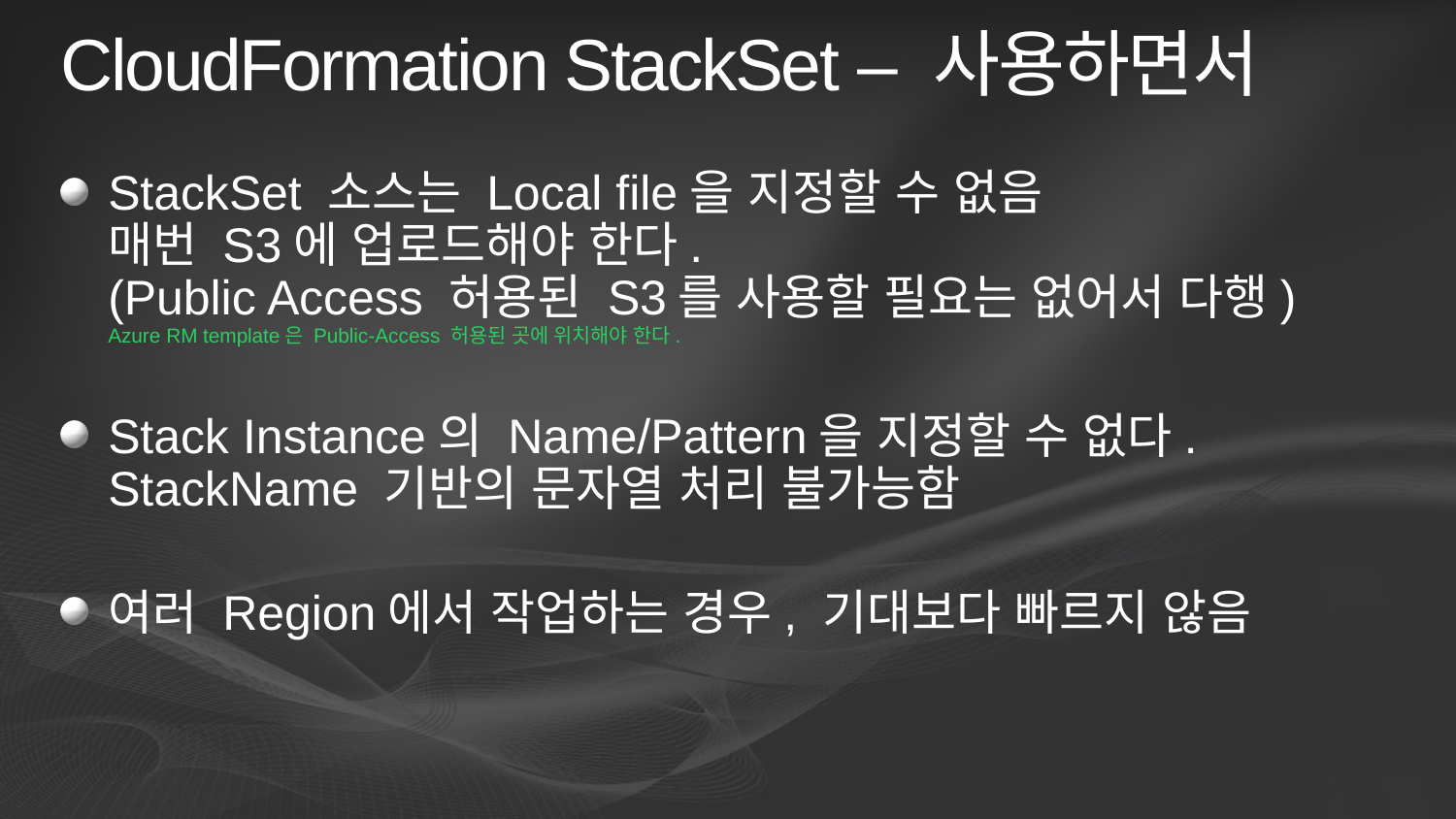

# CloudFormation StackSet – 사용하면서
StackSet 소스는 Local file을 지정할 수 없음
매번 S3에 업로드해야 한다.
(Public Access 허용된 S3를 사용할 필요는 없어서 다행)
Azure RM template은 Public-Access 허용된 곳에 위치해야 한다.

Stack Instance의 Name/Pattern을 지정할 수 없다.
StackName 기반의 문자열 처리 불가능함

여러 Region에서 작업하는 경우, 기대보다 빠르지 않음